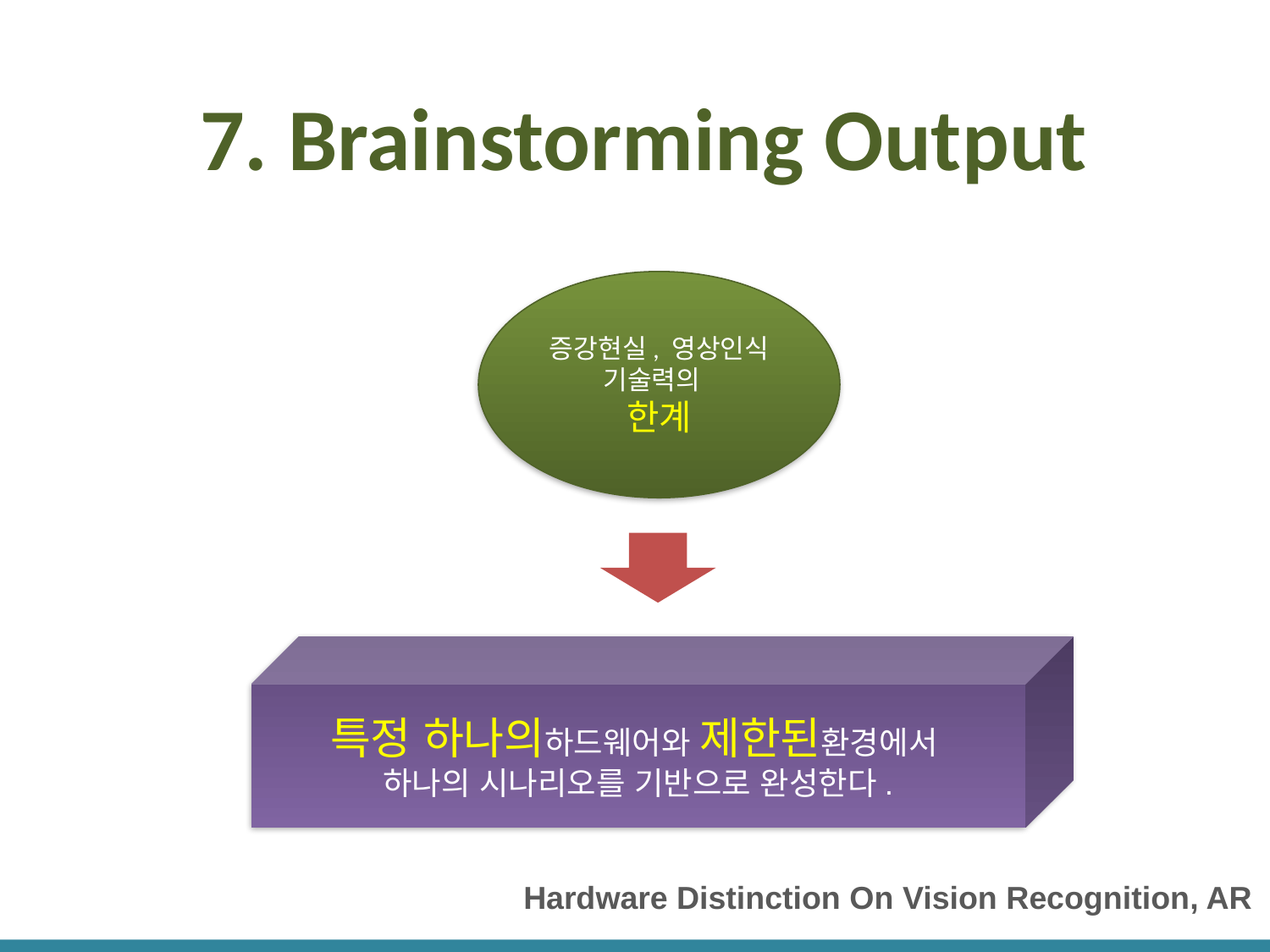

7. Brainstorming Output
증강현실, 영상인식
기술력의
한계

특정 하나의하드웨어와 제한된환경에서
하나의 시나리오를 기반으로 완성한다.
          Hardware Distinction On Vision Recognition, AR